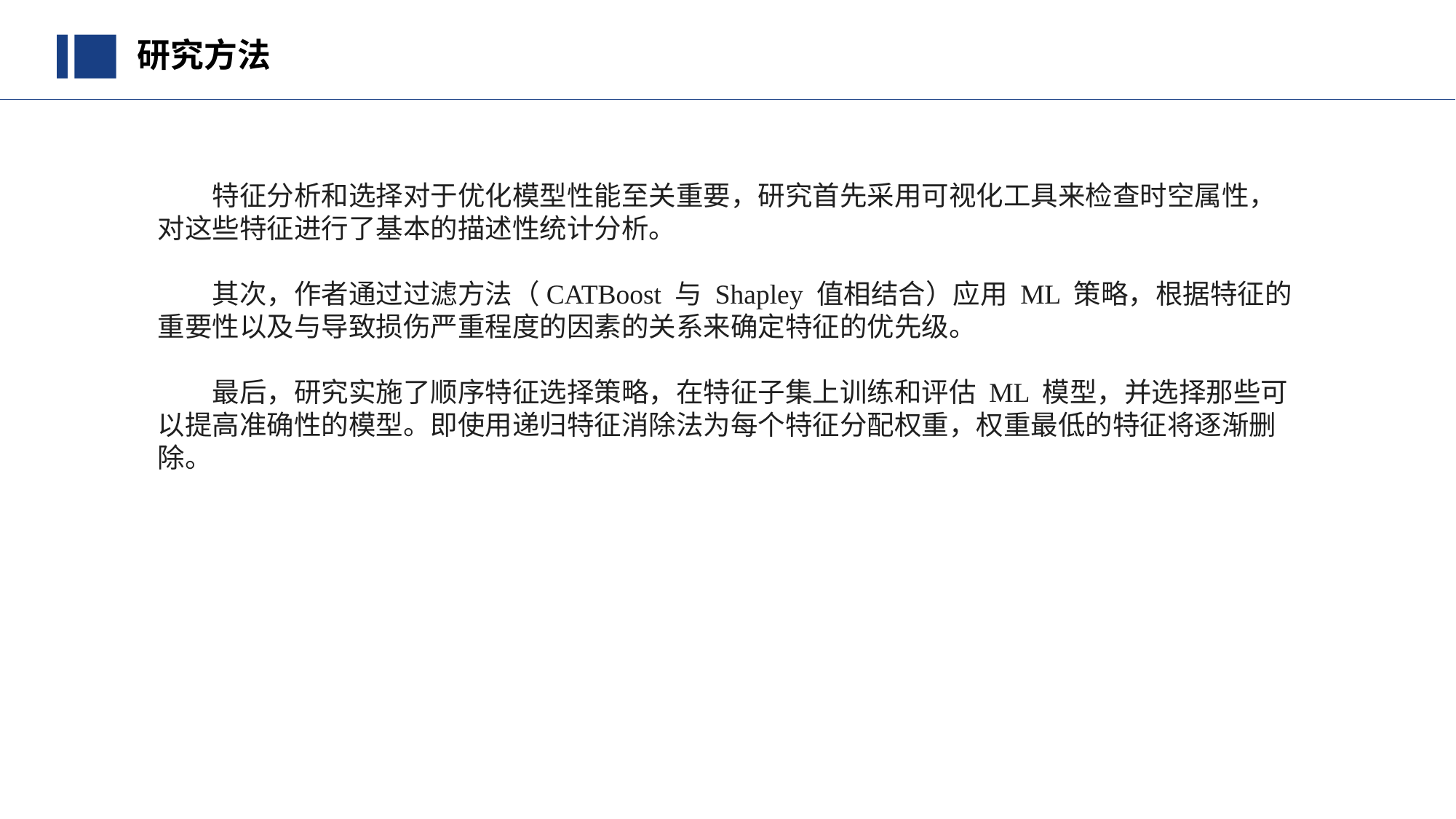

研究方法
特征分析和选择对于优化模型性能至关重要，研究首先采用可视化工具来检查时空属性，对这些特征进行了基本的描述性统计分析。

其次，作者通过过滤方法（CATBoost 与 Shapley 值相结合）应用 ML 策略，根据特征的重要性以及与导致损伤严重程度的因素的关系来确定特征的优先级。

最后，研究实施了顺序特征选择策略，在特征子集上训练和评估 ML 模型，并选择那些可以提高准确性的模型。即使用递归特征消除法为每个特征分配权重，权重最低的特征将逐渐删除。